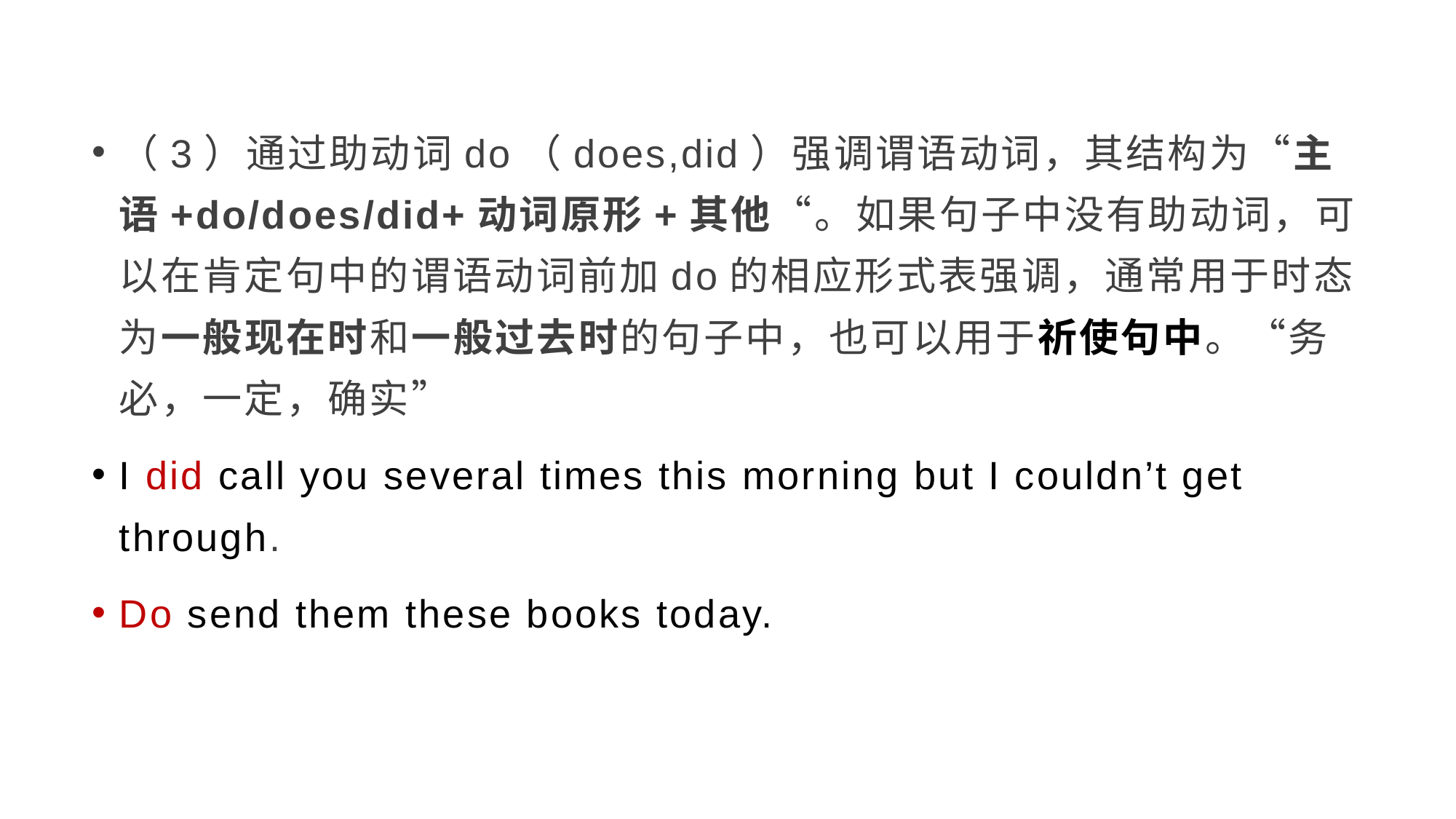

（3）通过助动词do（does,did）强调谓语动词，其结构为“主语+do/does/did+动词原形+其他“。如果句子中没有助动词，可以在肯定句中的谓语动词前加do的相应形式表强调，通常用于时态为一般现在时和一般过去时的句子中，也可以用于祈使句中。“务必，一定，确实”
I did call you several times this morning but I couldn’t get through.
Do send them these books today.